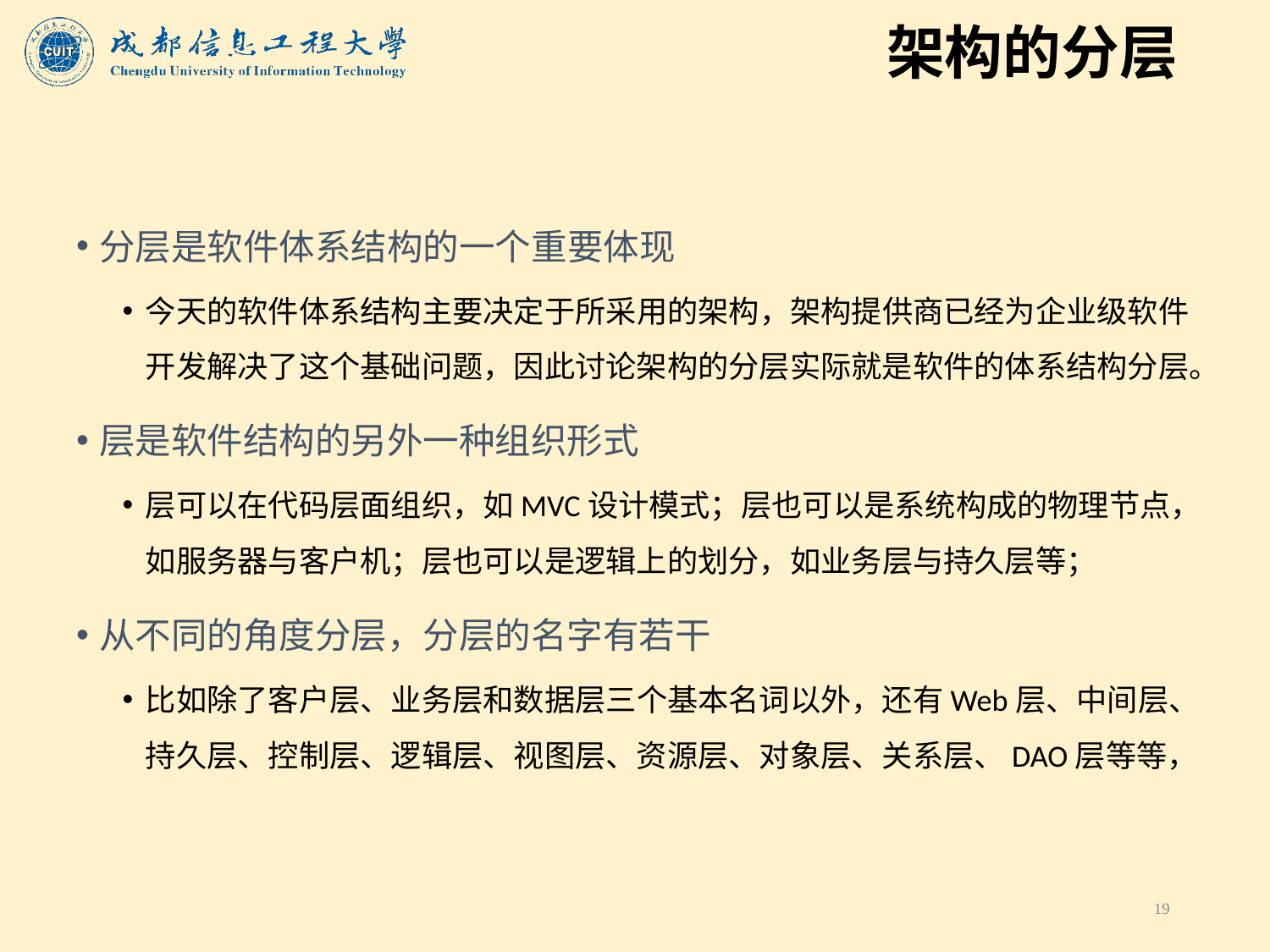

# 架构的分层
分层是软件体系结构的一个重要体现
今天的软件体系结构主要决定于所采用的架构，架构提供商已经为企业级软件开发解决了这个基础问题，因此讨论架构的分层实际就是软件的体系结构分层。
层是软件结构的另外一种组织形式
层可以在代码层面组织，如MVC设计模式；层也可以是系统构成的物理节点，如服务器与客户机；层也可以是逻辑上的划分，如业务层与持久层等；
从不同的角度分层，分层的名字有若干
比如除了客户层、业务层和数据层三个基本名词以外，还有Web层、中间层、持久层、控制层、逻辑层、视图层、资源层、对象层、关系层、DAO层等等，
19